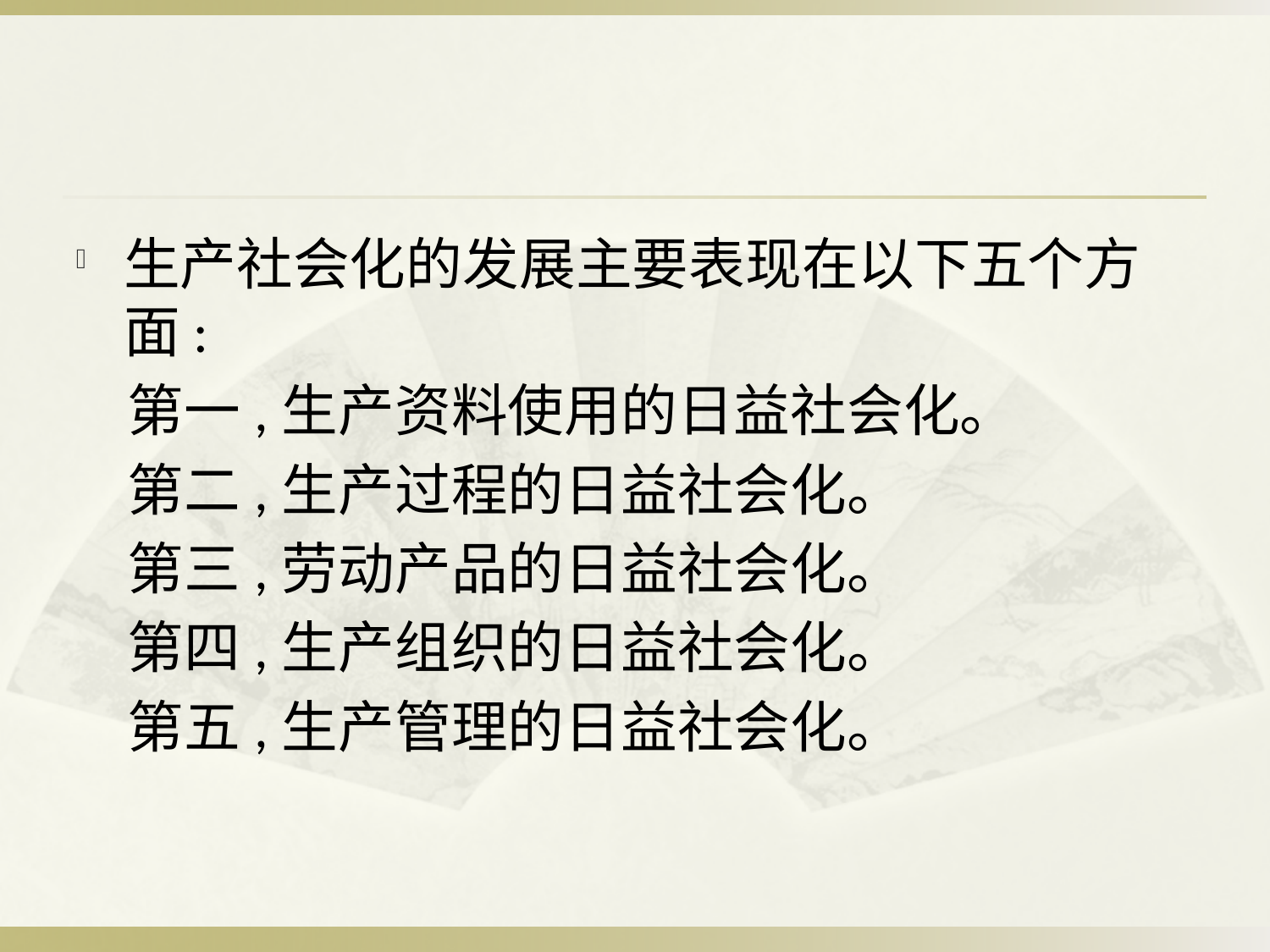

#
生产社会化的发展主要表现在以下五个方面:
   第一,生产资料使用的日益社会化。
   第二,生产过程的日益社会化。
   第三,劳动产品的日益社会化。
   第四,生产组织的日益社会化。
   第五,生产管理的日益社会化。